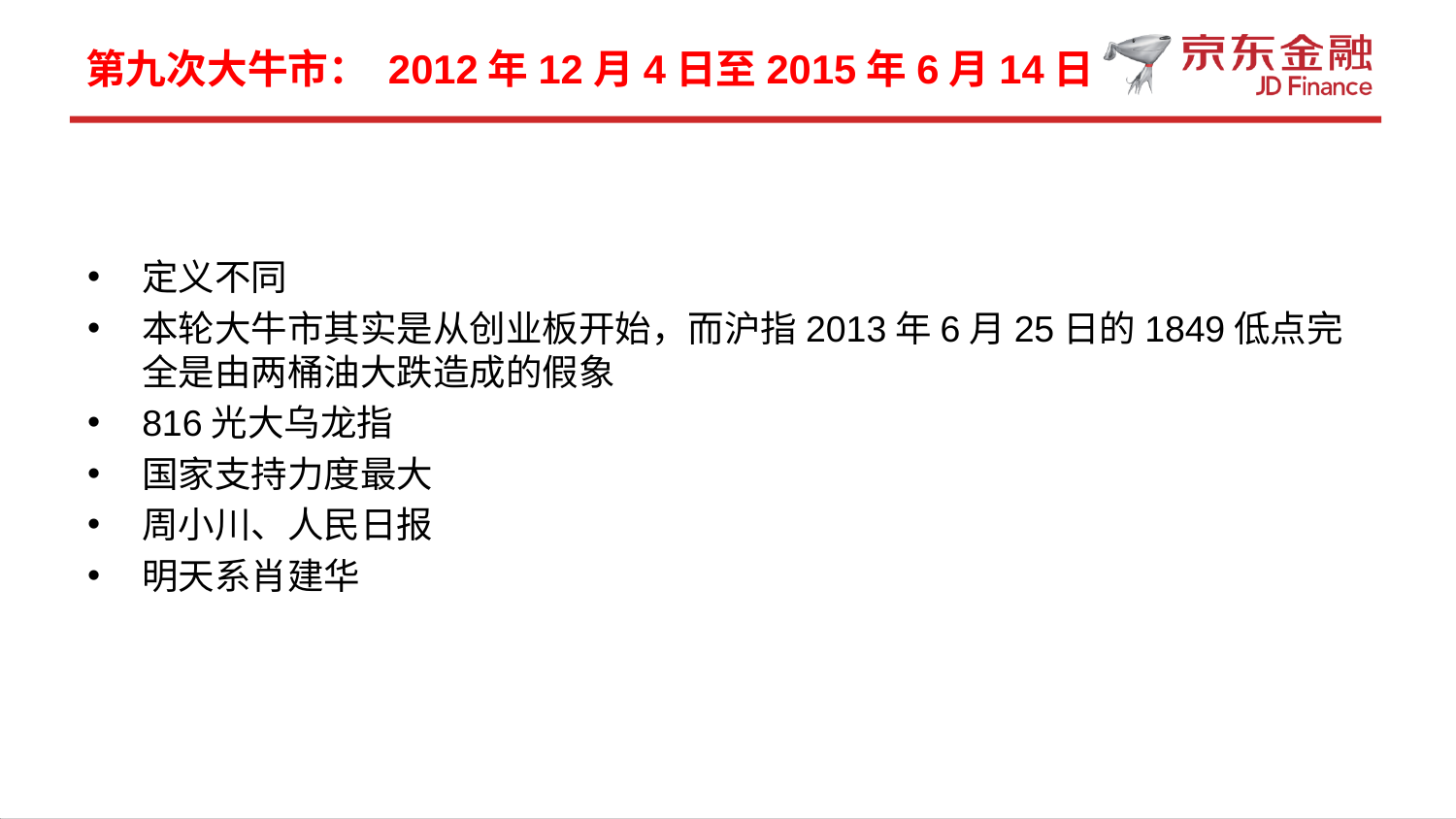

# 第九次大牛市： 2012年12月4日至2015年6月14日
定义不同
本轮大牛市其实是从创业板开始，而沪指2013年6月25日的1849低点完全是由两桶油大跌造成的假象
816光大乌龙指
国家支持力度最大
周小川、人民日报
明天系肖建华